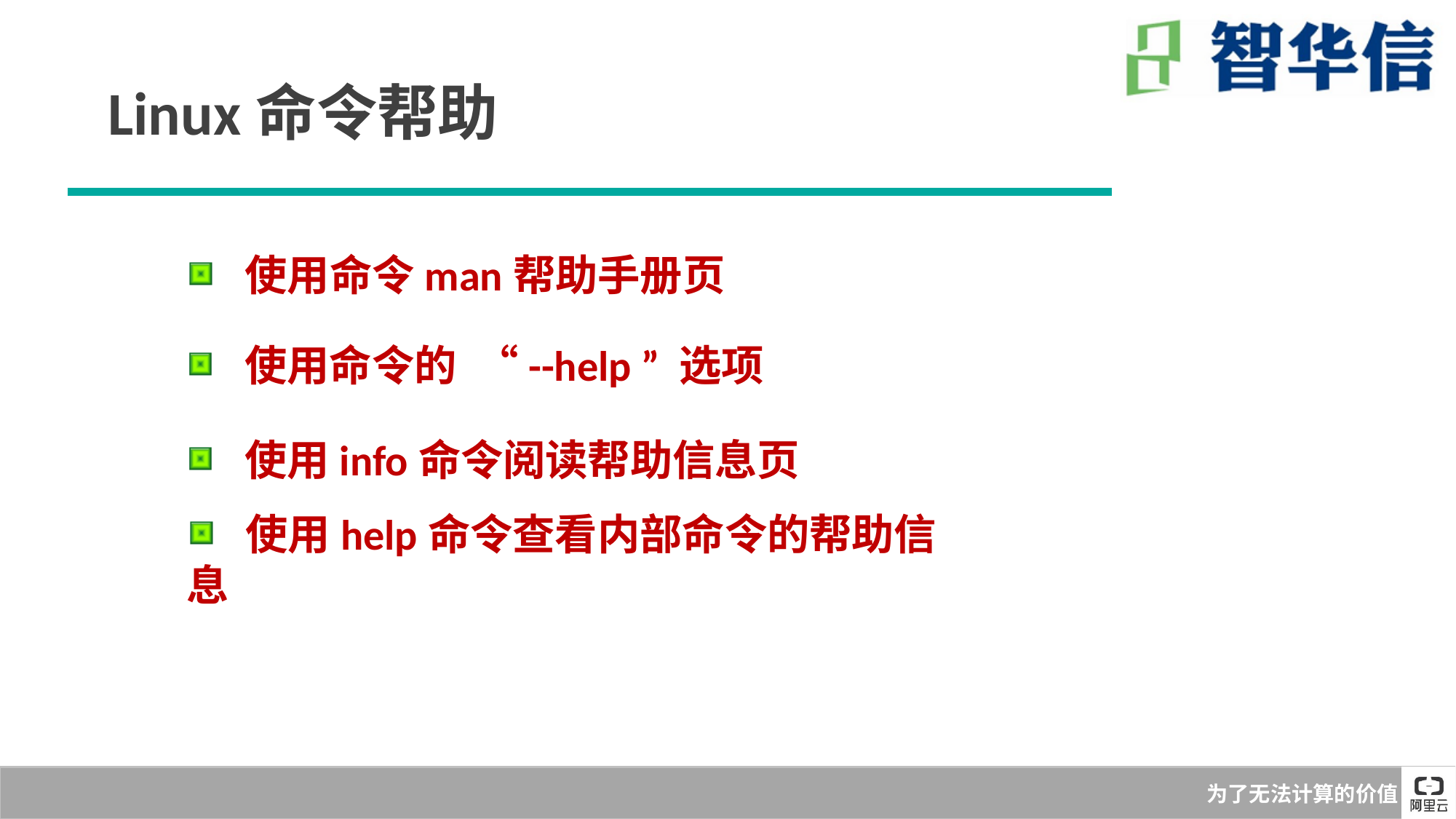

Linux命令帮助
  使用命令man帮助手册页
  使用命令的  “--help ” 选项
  使用info命令阅读帮助信息页
  使用help命令查看内部命令的帮助信息